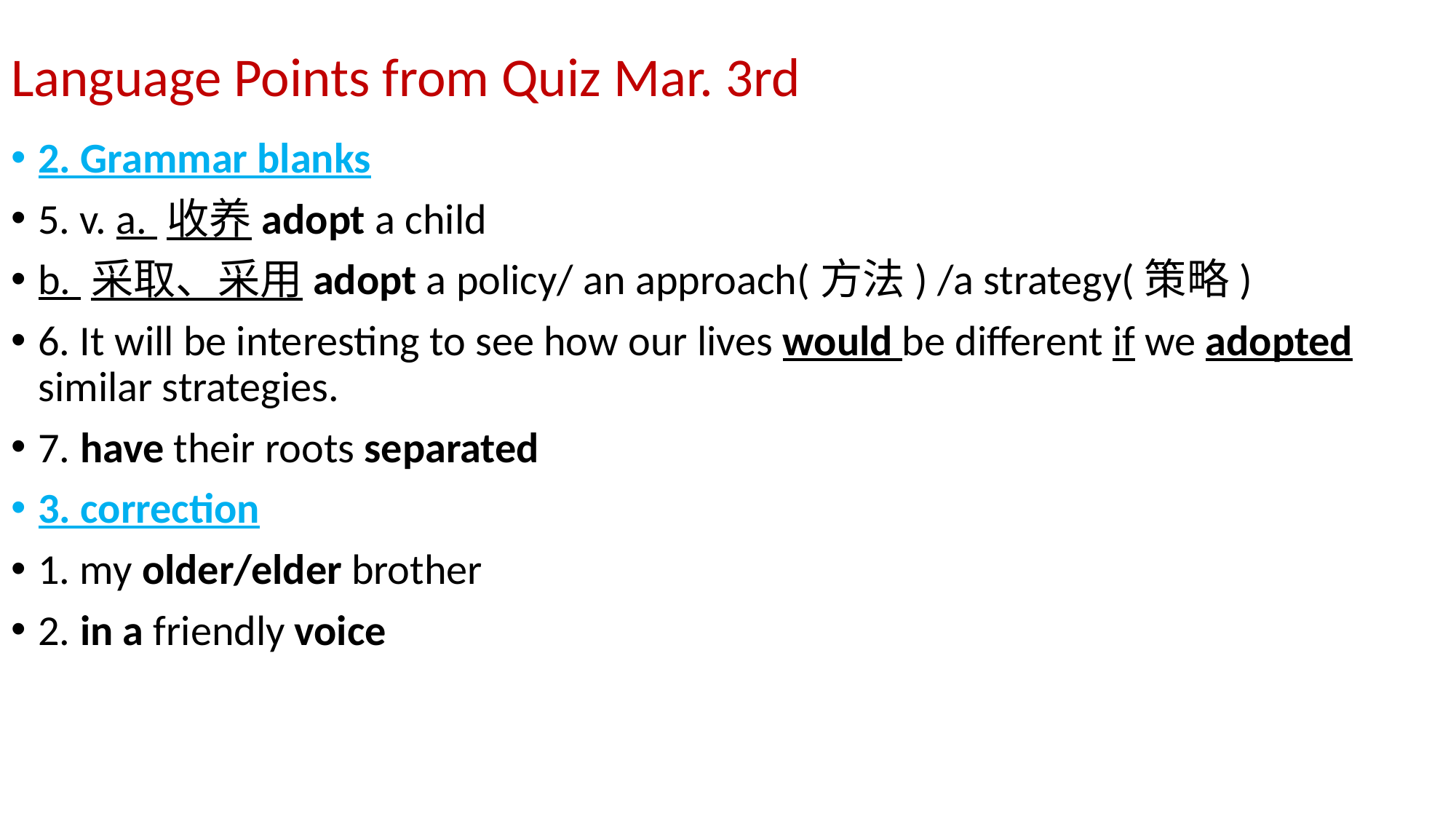

# Language Points from Quiz Mar. 3rd
2. Grammar blanks
5. v. a. 收养adopt a child
b. 采取、采用adopt a policy/ an approach(方法) /a strategy(策略)
6. It will be interesting to see how our lives would be different if we adopted similar strategies.
7. have their roots separated
3. correction
1. my older/elder brother
2. in a friendly voice